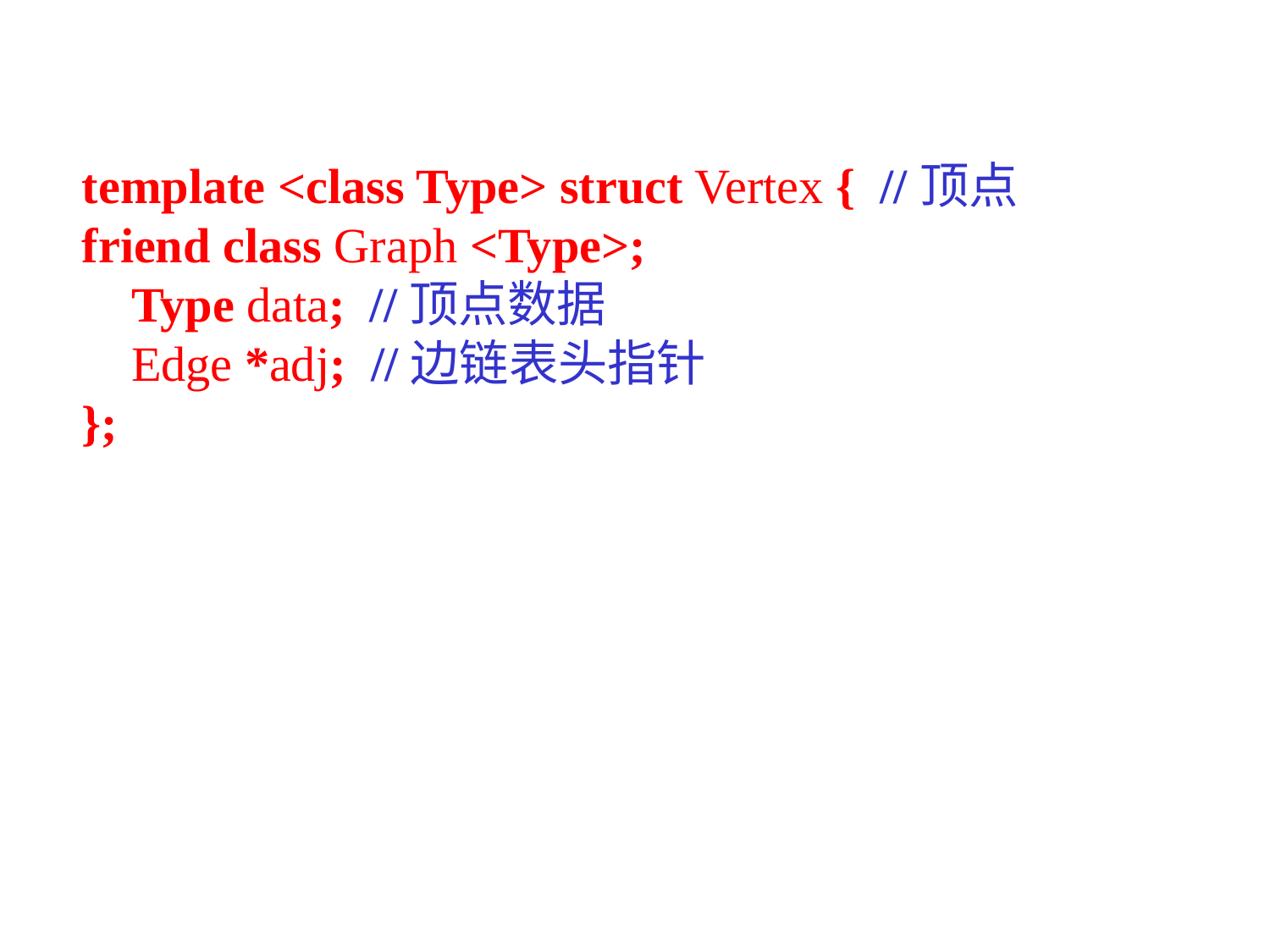

template <class Type> struct Vertex {  //顶点
friend class Graph <Type>;
    Type data;  //顶点数据
    Edge *adj;  //边链表头指针
};
48